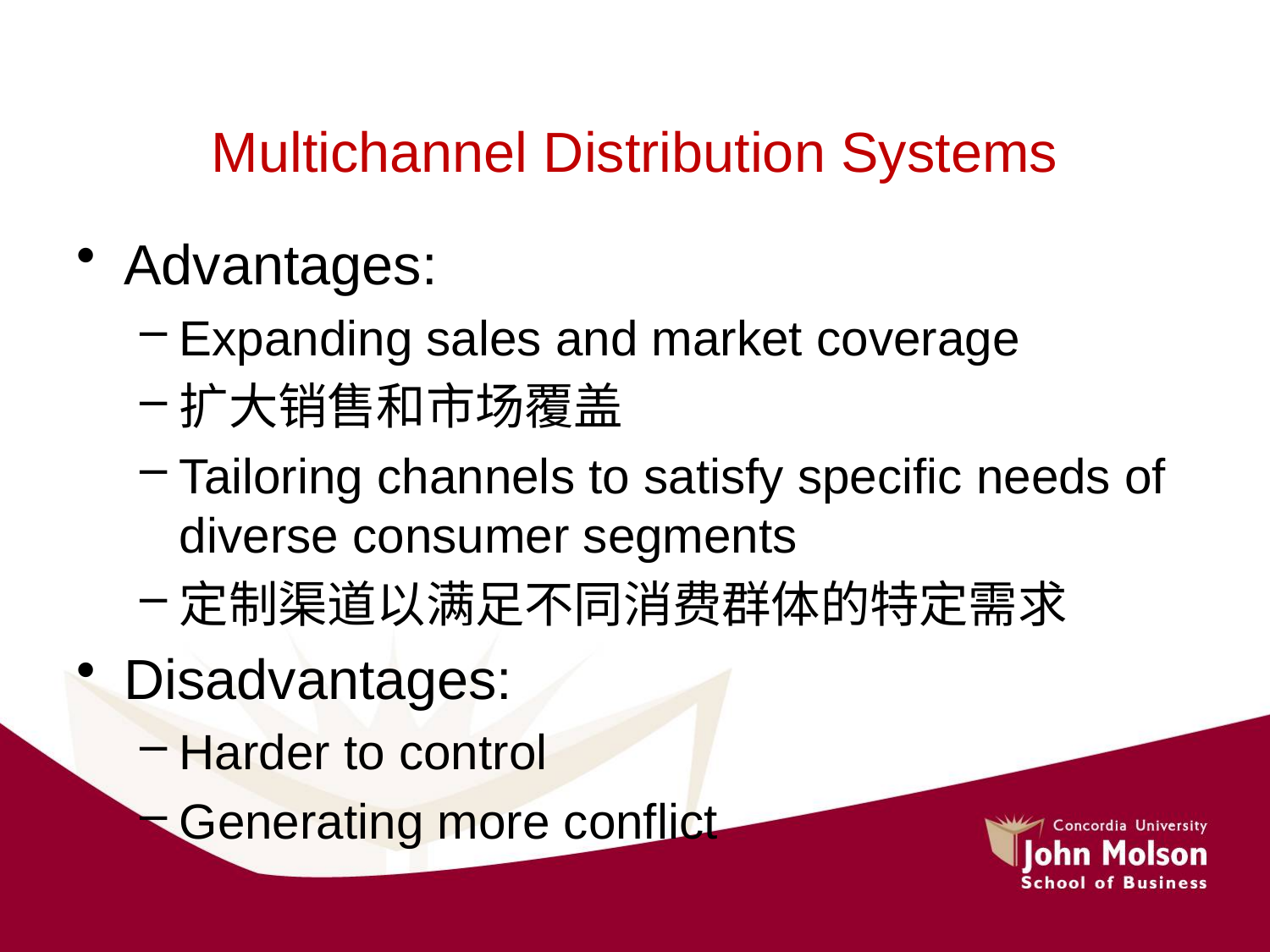

# Multichannel Distribution Systems
Advantages:
Expanding sales and market coverage
扩大销售和市场覆盖
Tailoring channels to satisfy specific needs of diverse consumer segments
定制渠道以满足不同消费群体的特定需求
Disadvantages:
Harder to control
Generating more conflict